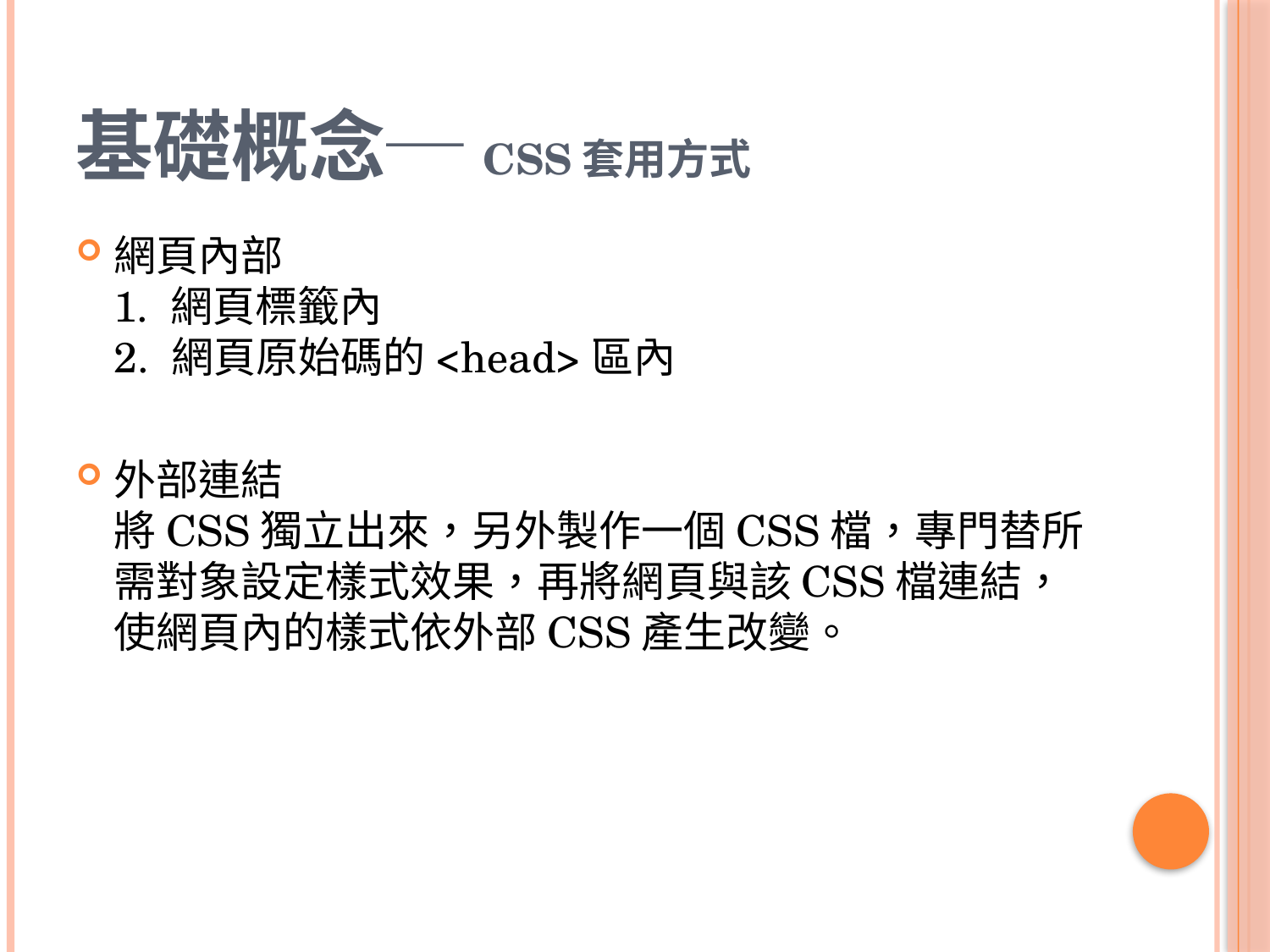

# 基礎概念─CSS套用方式
網頁內部
1. 網頁標籤內
2. 網頁原始碼的<head>區內

外部連結
將CSS獨立出來，另外製作一個CSS檔，專門替所需對象設定樣式效果，再將網頁與該CSS檔連結，使網頁內的樣式依外部CSS產生改變。